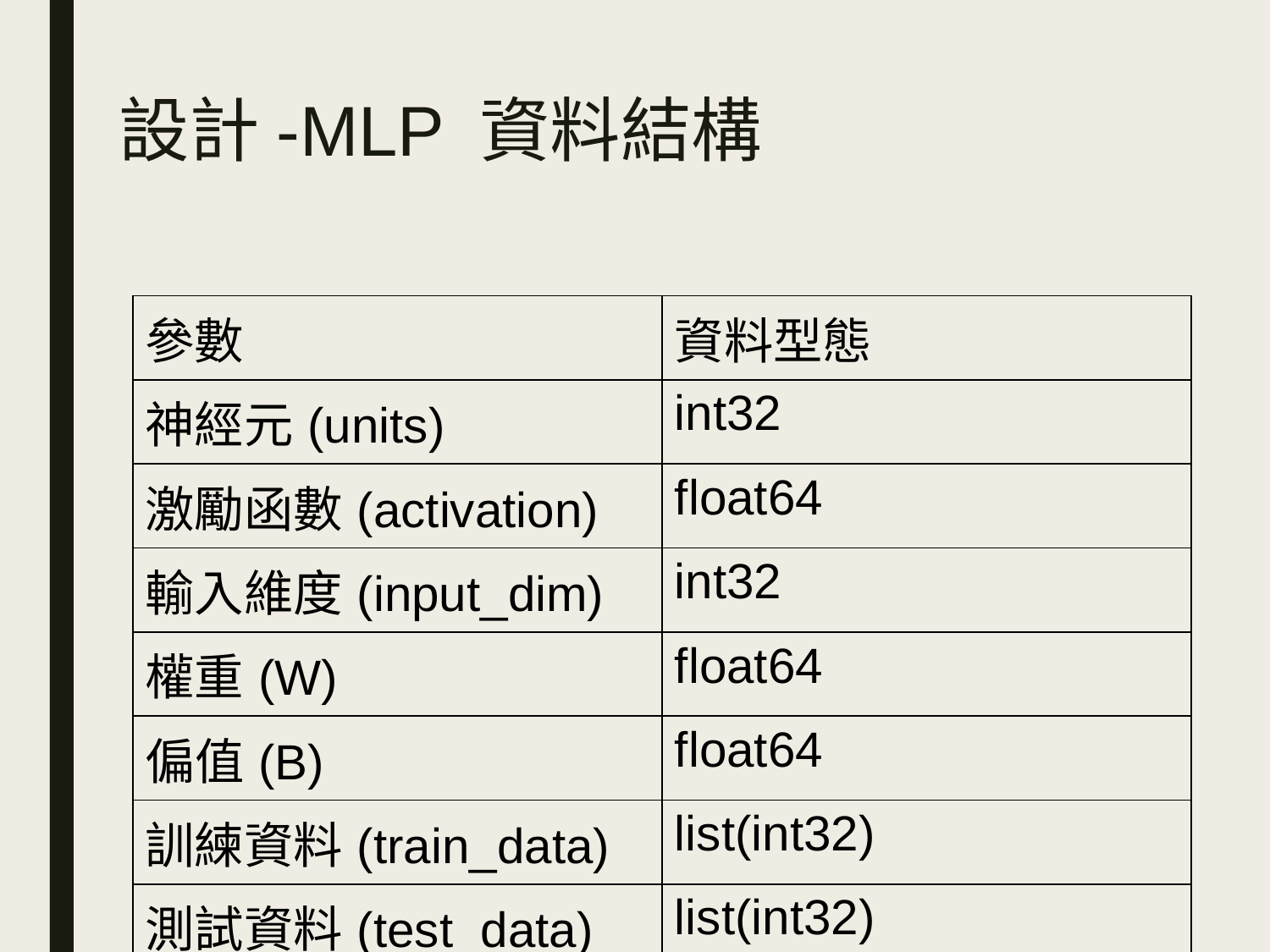

# 設計-MLP 資料結構
| 參數 | 資料型態 |
| --- | --- |
| 神經元(units) | int32 |
| 激勵函數(activation) | float64 |
| 輸入維度(input\_dim) | int32 |
| 權重(W) | float64 |
| 偏值(B) | float64 |
| 訓練資料(train\_data) | list(int32) |
| 測試資料(test\_data) | list(int32) |